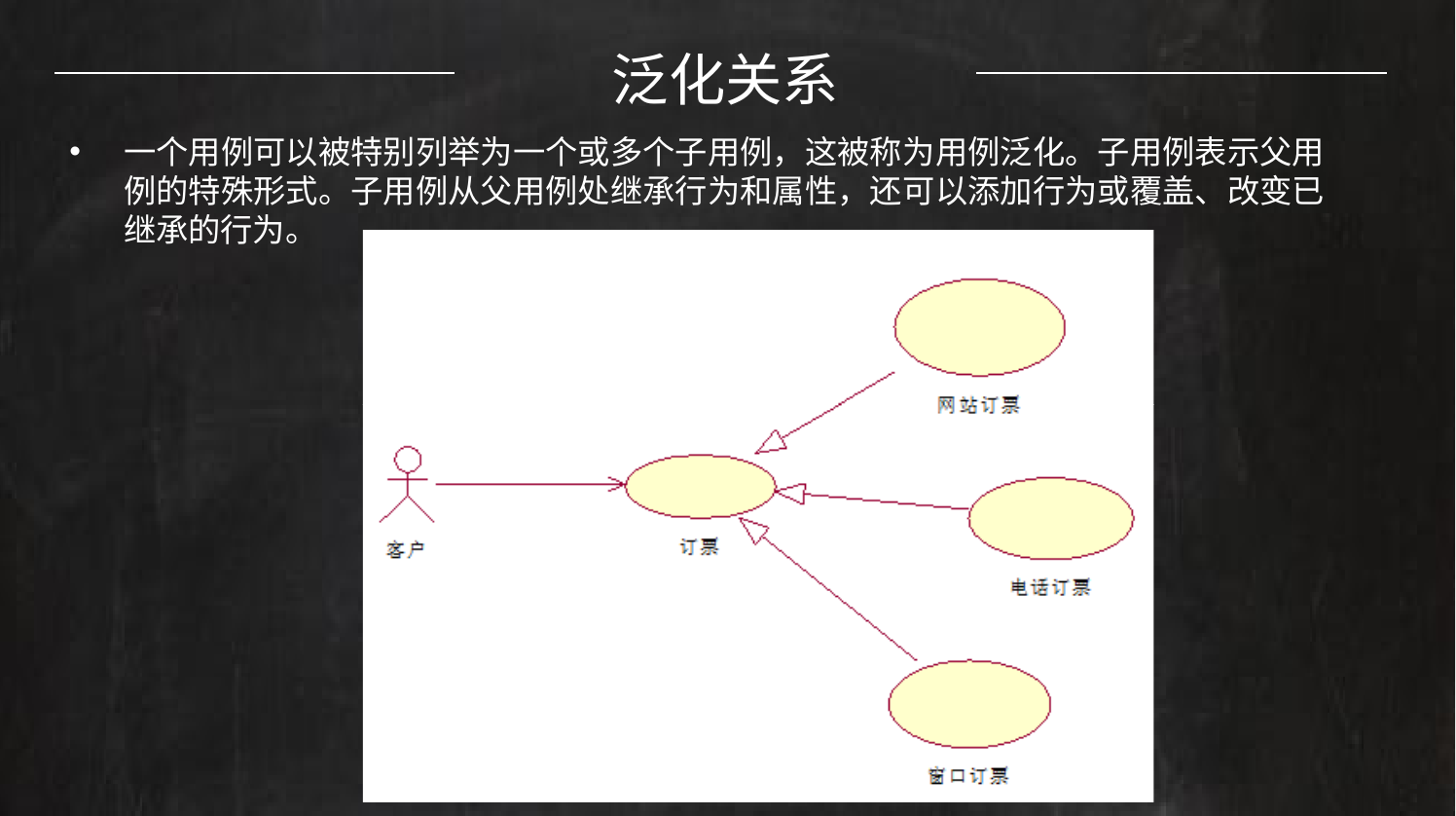

# 泛化关系

一个用例可以被特别列举为一个或多个子用例，这被称为用例泛化。子用例表示父用 例的特殊形式。子用例从父用例处继承行为和属性，还可以添加行为或覆盖、改变已 继承的行为。